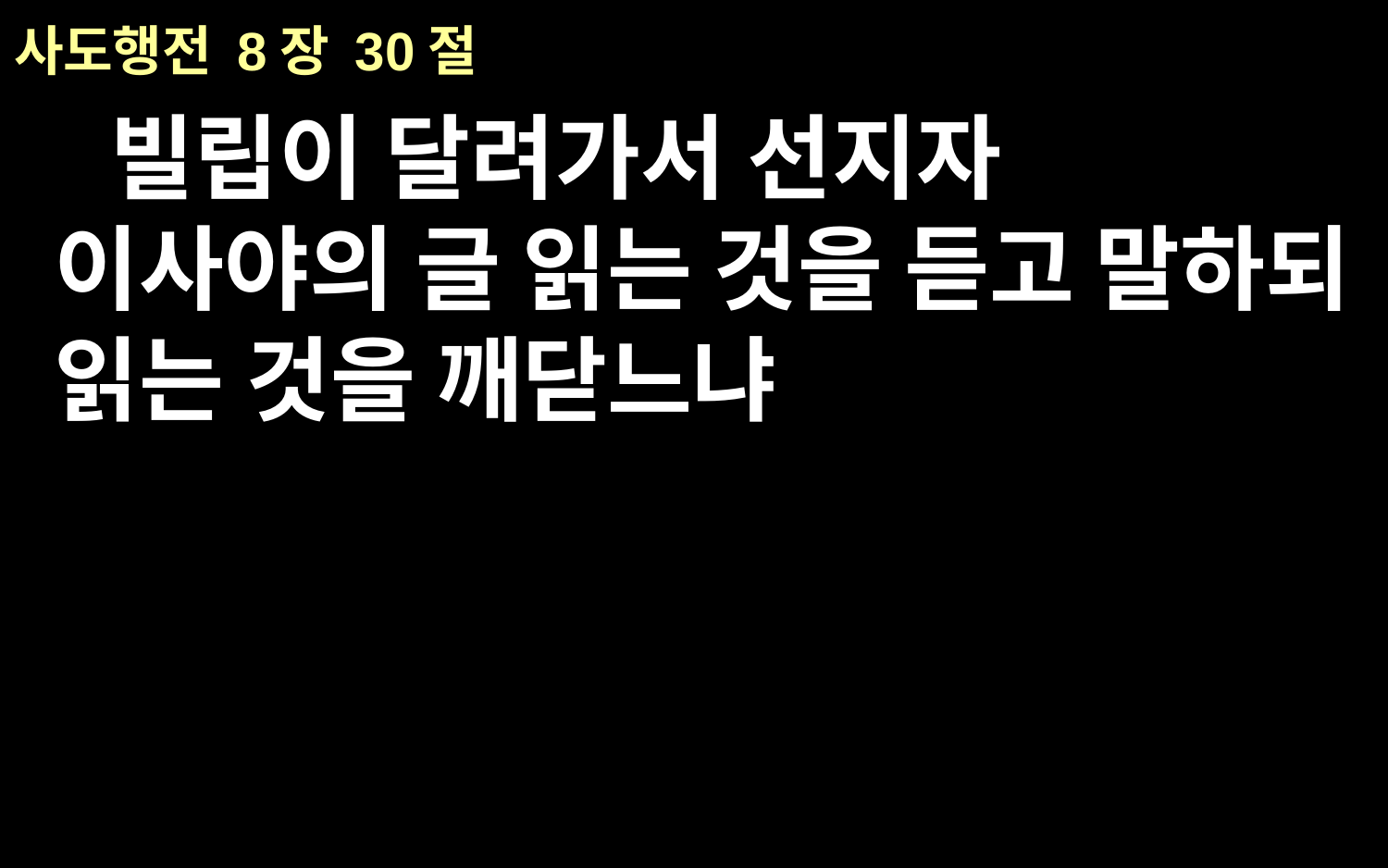

# 사도행전 8장 30절
빌립이 달려가서 선지자 이사야의 글 읽는 것을 듣고 말하되 읽는 것을 깨닫느냐